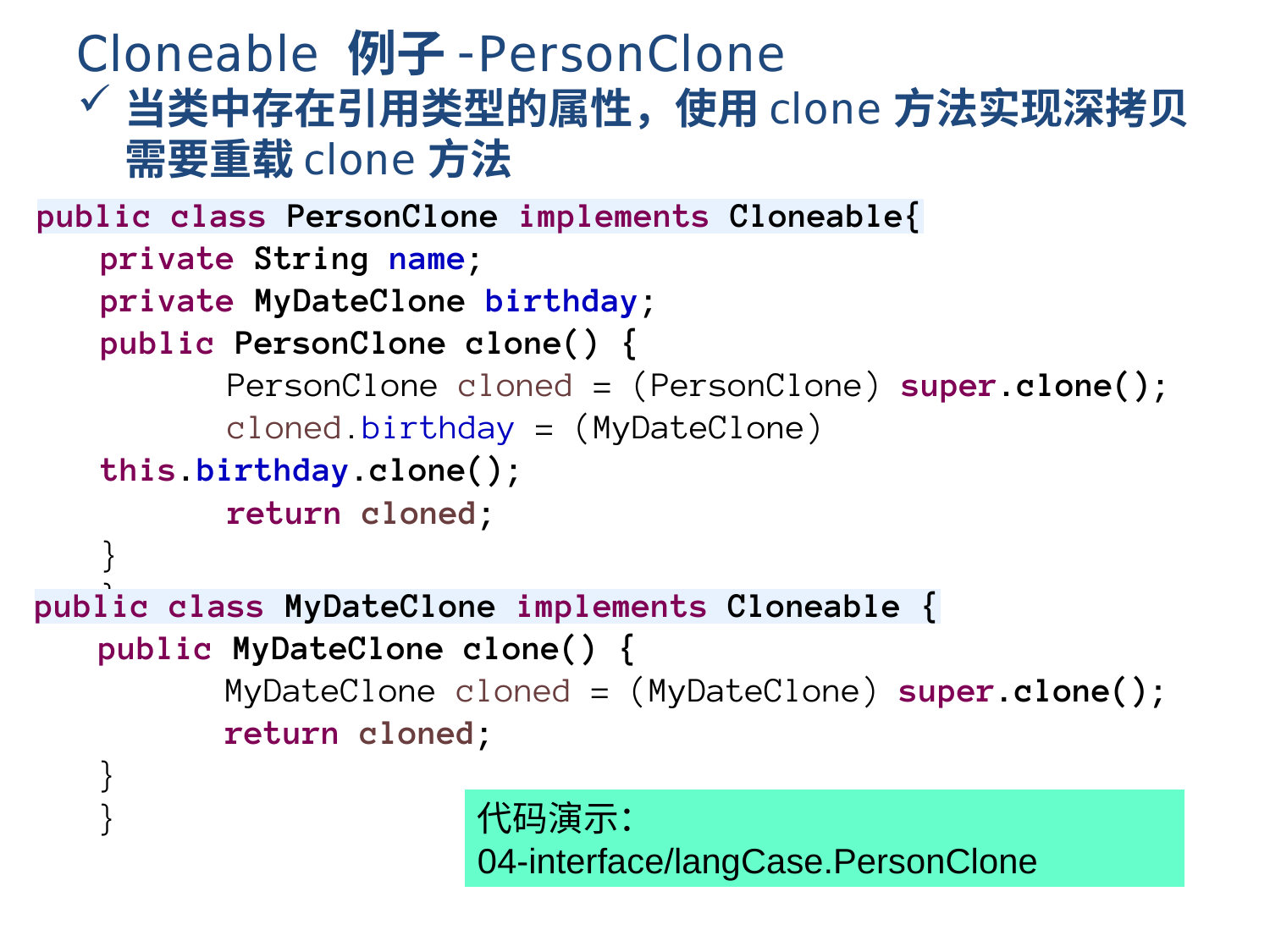

Cloneable 例子-PersonClone
当类中存在引用类型的属性，使用clone方法实现深拷贝需要重载clone方法
public class PersonClone implements Cloneable{
private String name;
private MyDateClone birthday;
public PersonClone clone() {
	PersonClone cloned = (PersonClone) super.clone();
	cloned.birthday = (MyDateClone) this.birthday.clone();
	return cloned;
}
}
public class MyDateClone implements Cloneable {
public MyDateClone clone() {
	MyDateClone cloned = (MyDateClone) super.clone();
	return cloned;
}
}
代码演示：
04-interface/langCase.PersonClone